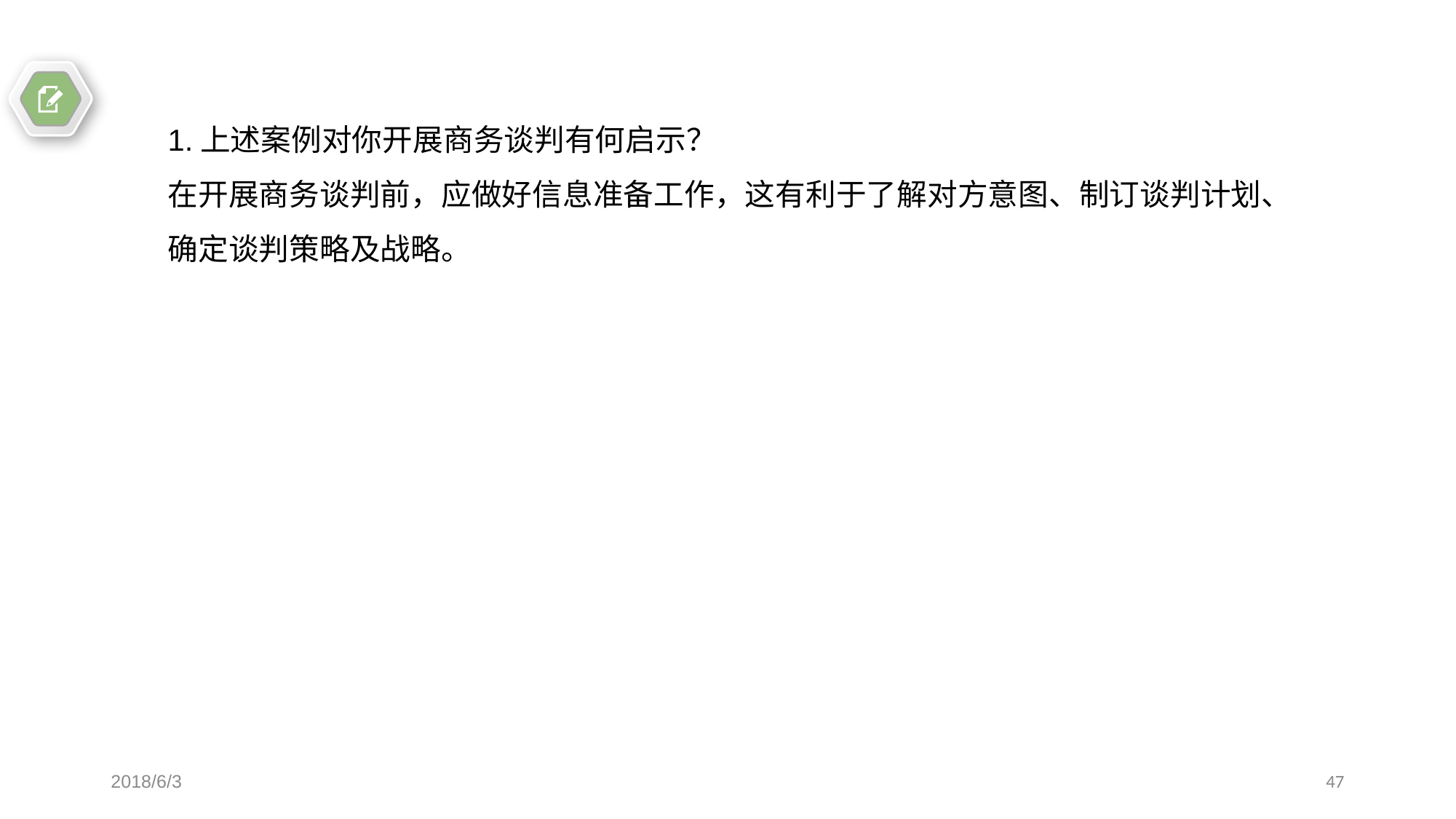

1.上述案例对你开展商务谈判有何启示？
在开展商务谈判前，应做好信息准备工作，这有利于了解对方意图、制订谈判计划、确定谈判策略及战略。

2018/6/3
47